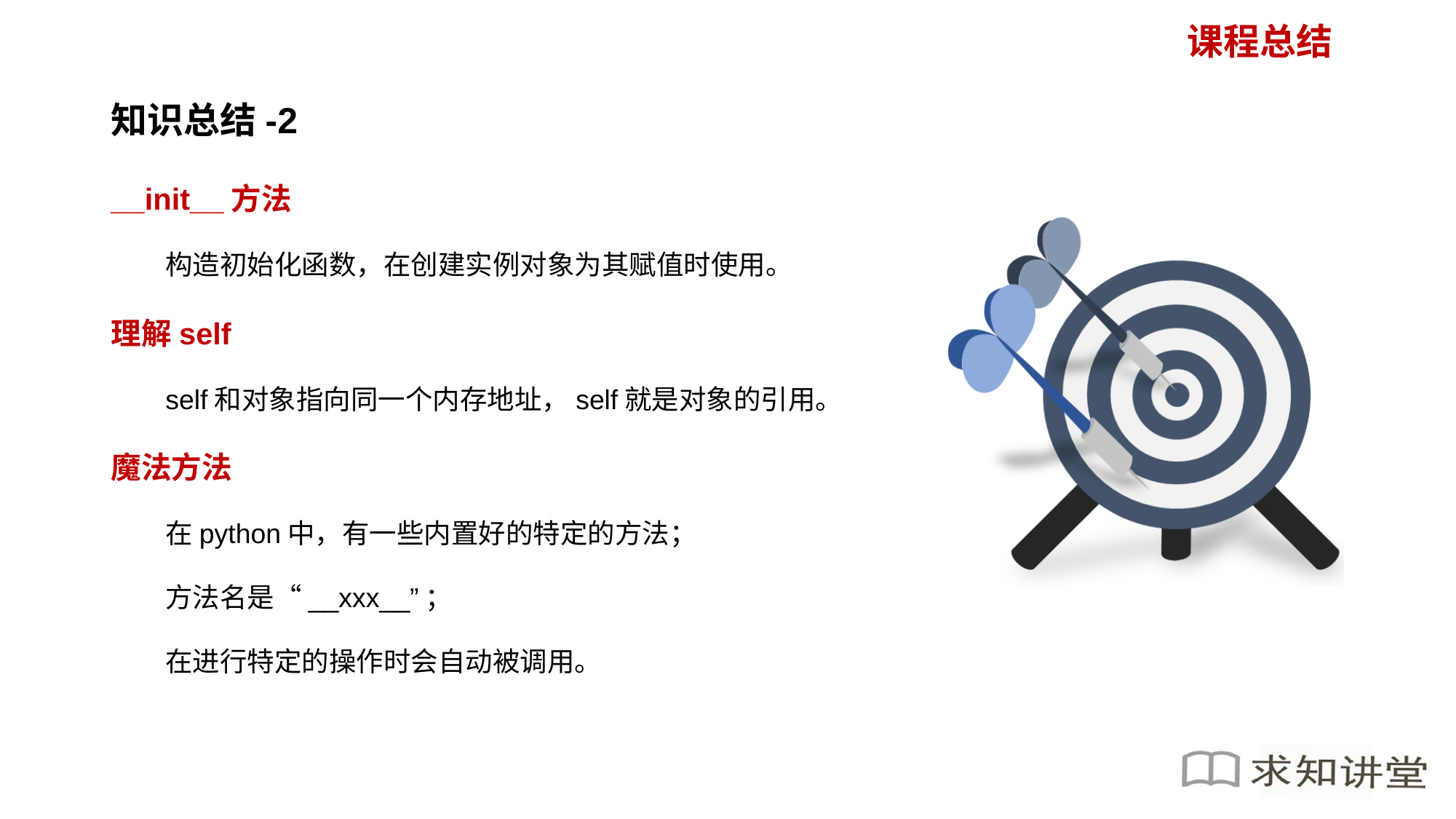

知识总结-2
__init__方法
构造初始化函数，在创建实例对象为其赋值时使用。
理解self
self和对象指向同一个内存地址，self就是对象的引用。
魔法方法
在python中，有一些内置好的特定的方法；
方法名是“__xxx__”；
在进行特定的操作时会自动被调用。